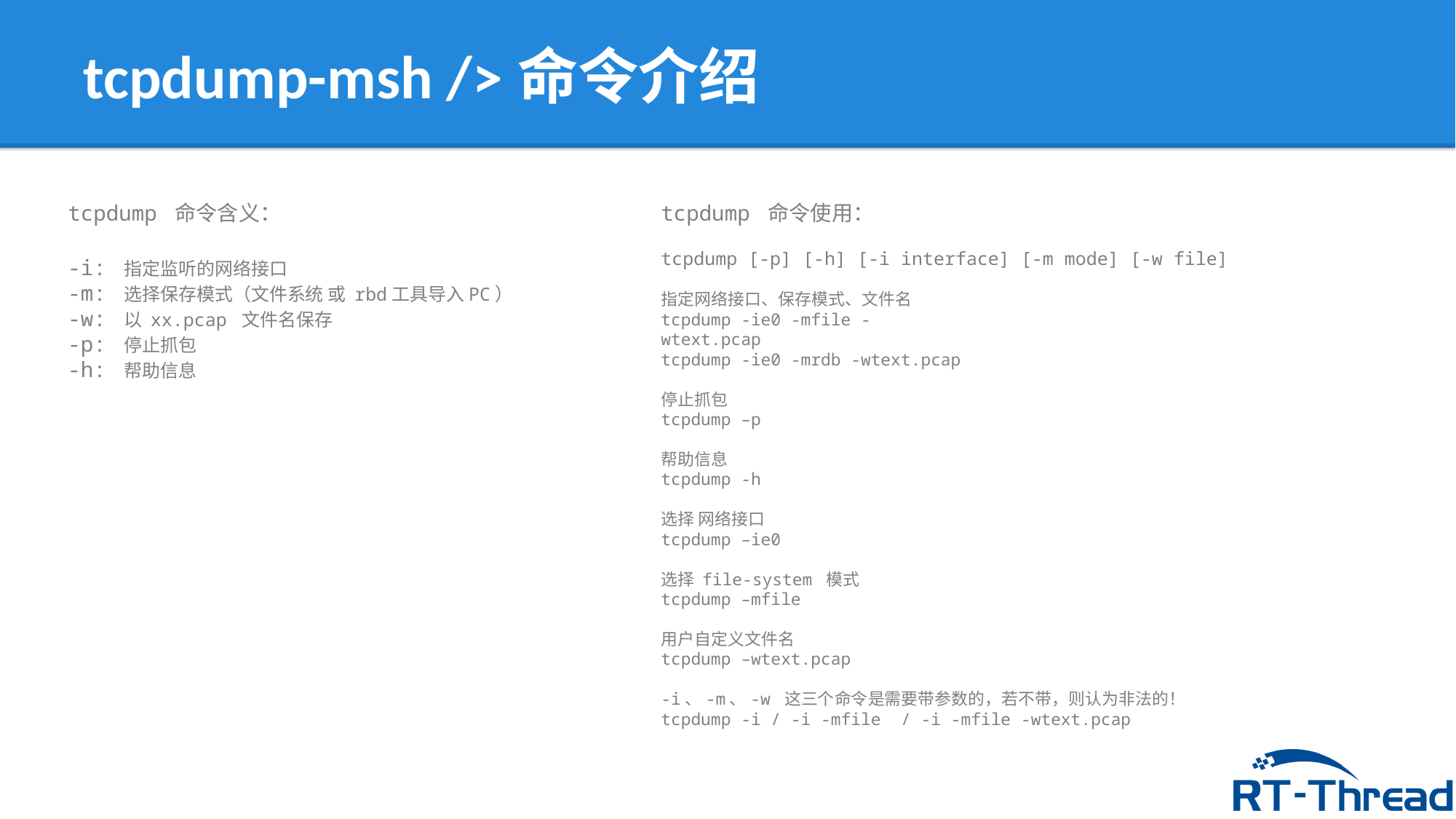

# tcpdump-msh />命令介绍
tcpdump 命令含义：

-i: 指定监听的网络接口
-m: 选择保存模式（文件系统 或 rbd工具导入PC）
-w: 以 xx.pcap 文件名保存
-p: 停止抓包
-h: 帮助信息

tcpdump 命令使用：

tcpdump [-p] [-h] [-i interface] [-m mode] [-w file]

指定网络接口、保存模式、文件名
tcpdump -ie0 -mfile -wtext.pcap                            
tcpdump -ie0 -mrdb -wtext.pcap

停止抓包
tcpdump –p

帮助信息
tcpdump -h

选择 网络接口
tcpdump –ie0

选择 file-system 模式
tcpdump –mfile

用户自定义文件名
tcpdump –wtext.pcap

-i、-m、-w 这三个命令是需要带参数的，若不带，则认为非法的！
tcpdump -i / -i -mfile  / -i -mfile -wtext.pcap